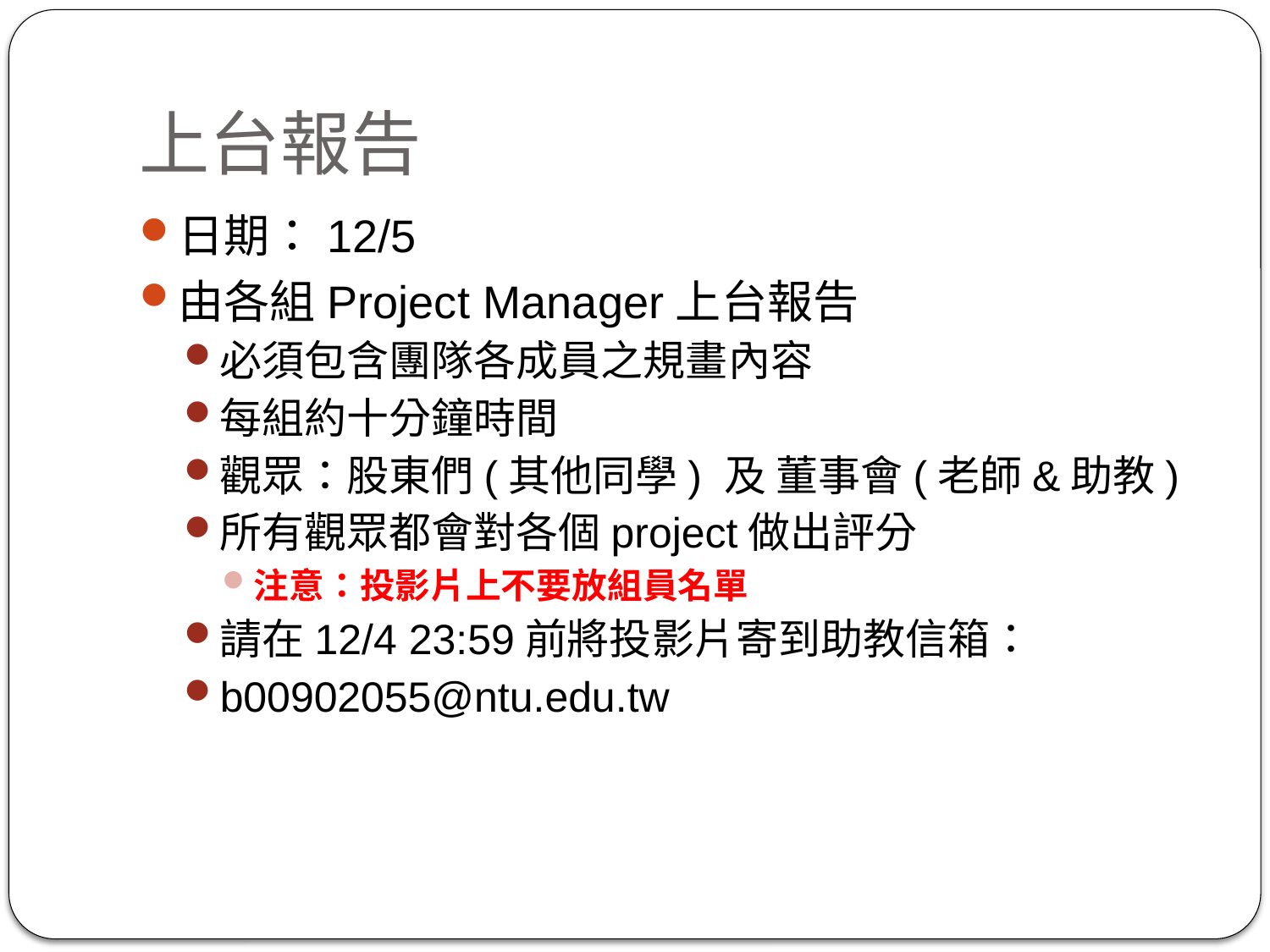

# 上台報告
日期：12/5
由各組Project Manager上台報告
必須包含團隊各成員之規畫內容
每組約十分鐘時間
觀眾：股東們(其他同學) 及 董事會(老師&助教)
所有觀眾都會對各個project做出評分
注意：投影片上不要放組員名單
請在12/4 23:59前將投影片寄到助教信箱：
b00902055@ntu.edu.tw